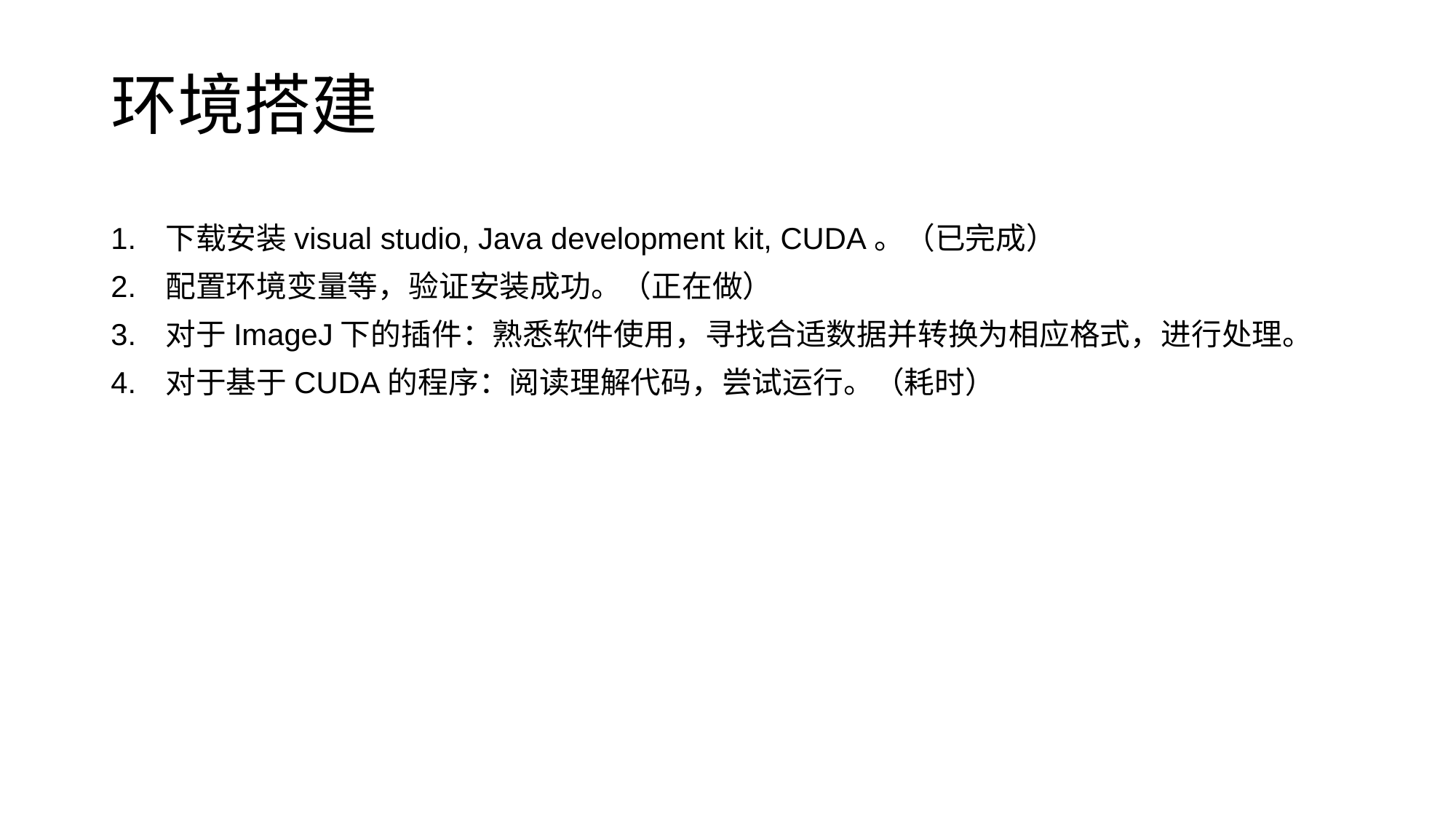

# 环境搭建
下载安装visual studio, Java development kit, CUDA。（已完成）
配置环境变量等，验证安装成功。（正在做）
对于ImageJ下的插件：熟悉软件使用，寻找合适数据并转换为相应格式，进行处理。
对于基于CUDA的程序：阅读理解代码，尝试运行。（耗时）